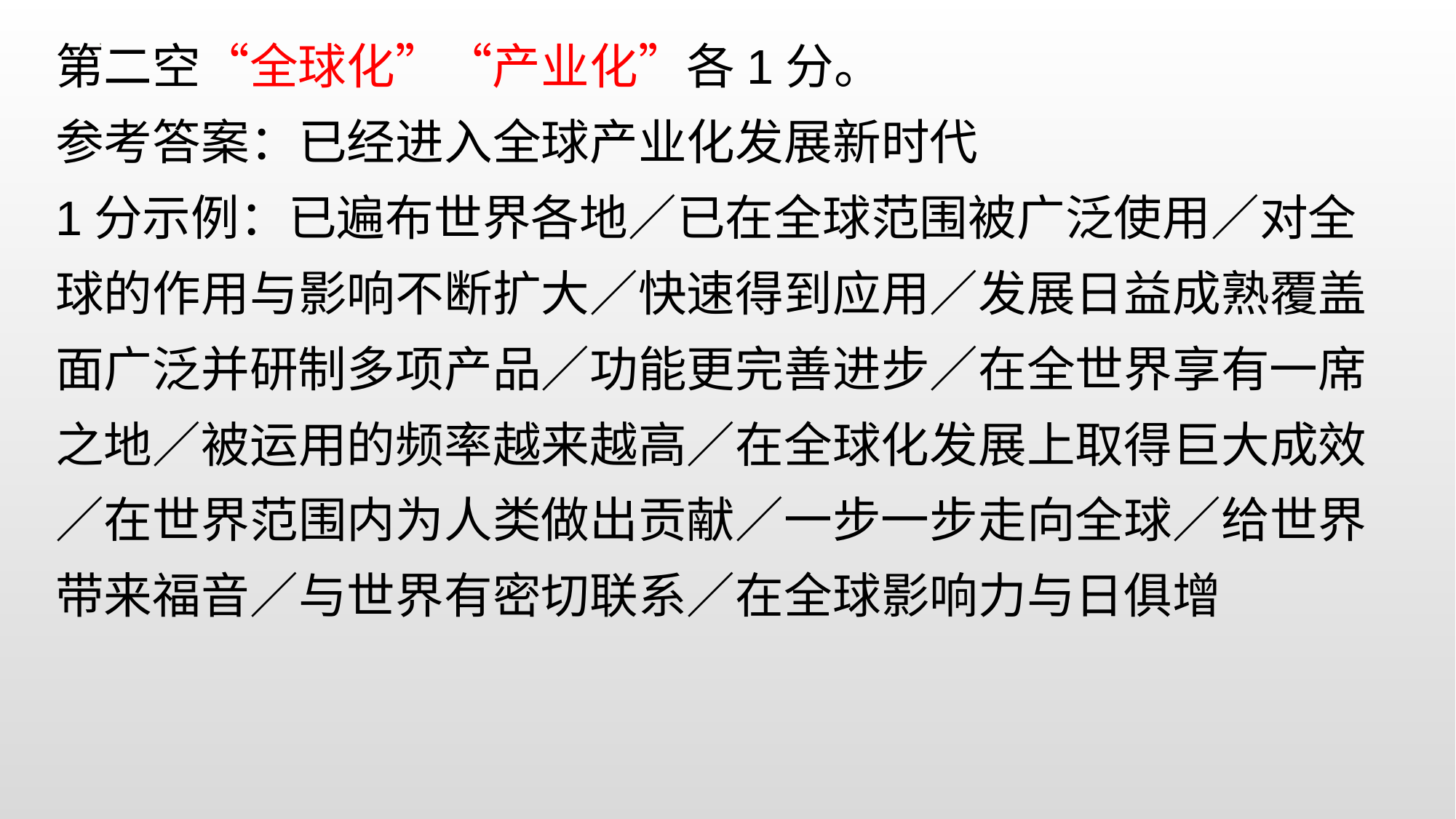

第二空“全球化”“产业化”各1分。
参考答案：已经进入全球产业化发展新时代
1分示例：已遍布世界各地／已在全球范围被广泛使用／对全球的作用与影响不断扩大／快速得到应用／发展日益成熟覆盖面广泛并研制多项产品／功能更完善进步／在全世界享有一席之地／被运用的频率越来越高／在全球化发展上取得巨大成效／在世界范围内为人类做出贡献／一步一步走向全球／给世界带来福音／与世界有密切联系／在全球影响力与日俱增